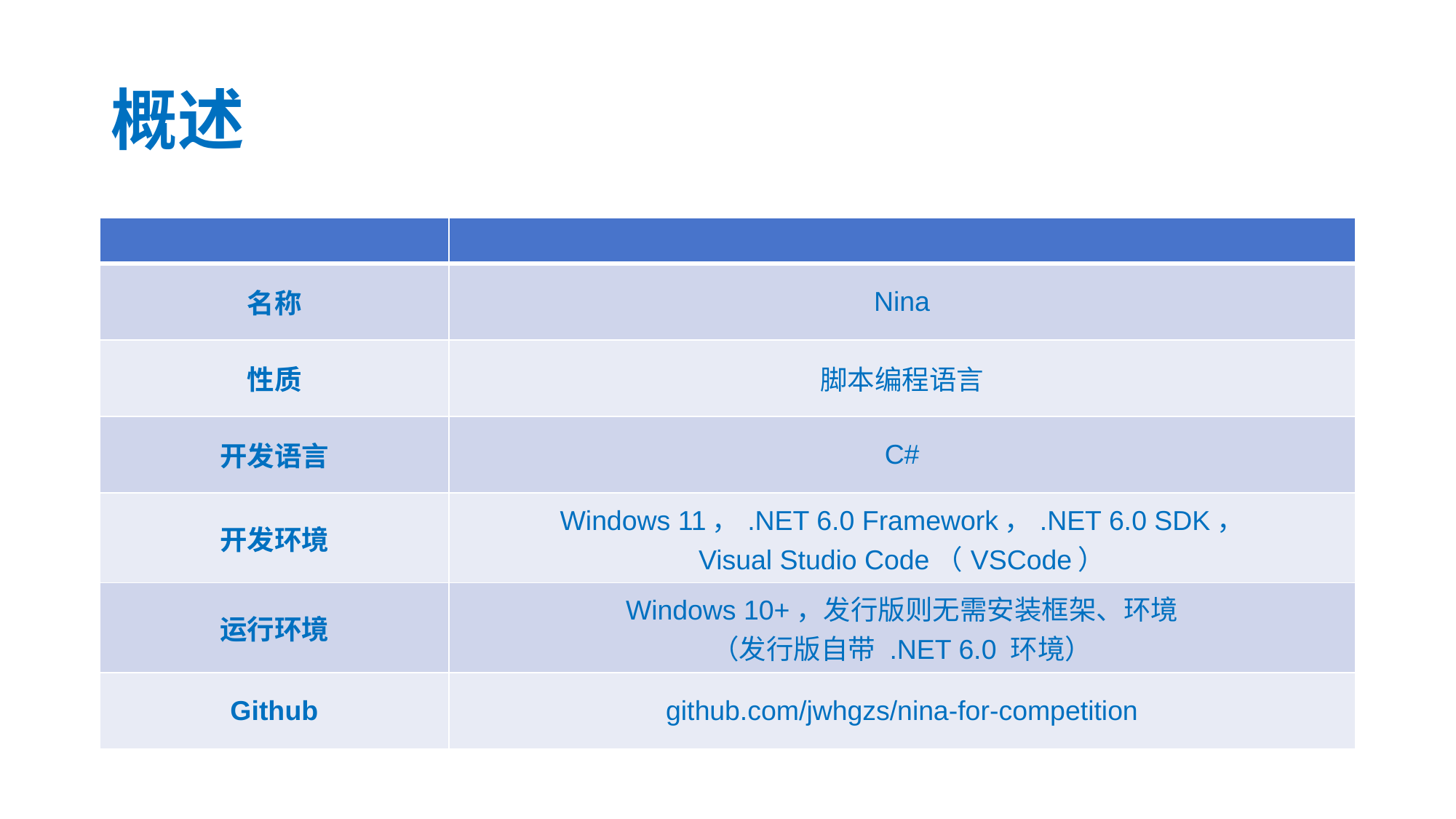

# 概述
|  |  |
| --- | --- |
| 名称 | Nina |
| 性质 | 脚本编程语言 |
| 开发语言 | C# |
| 开发环境 | Windows 11，.NET 6.0 Framework，.NET 6.0 SDK， Visual Studio Code（VSCode） |
| 运行环境 | Windows 10+，发行版则无需安装框架、环境 （发行版自带 .NET 6.0 环境） |
| Github | github.com/jwhgzs/nina-for-competition |